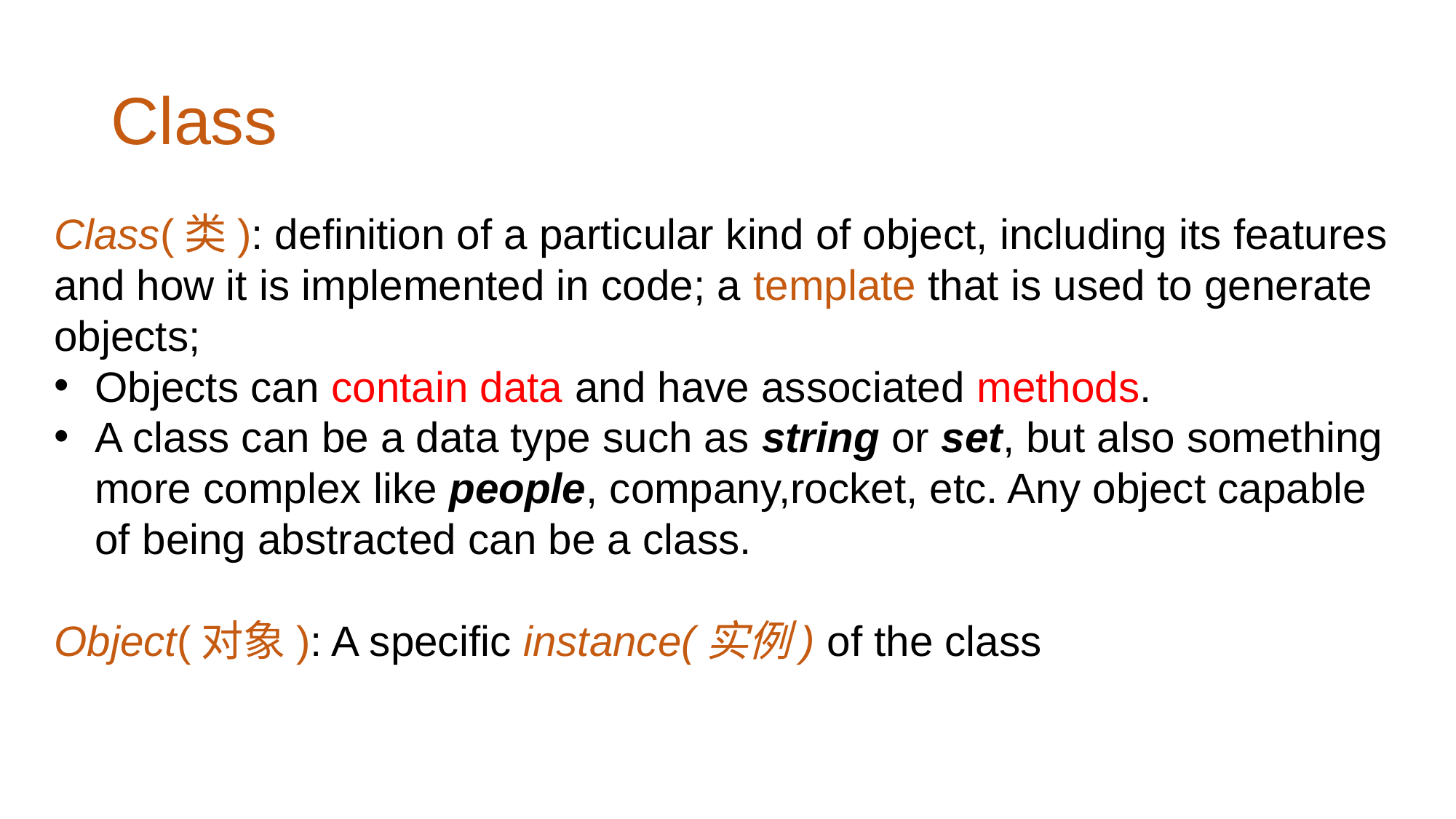

# Class
Class(类): definition of a particular kind of object, including its features and how it is implemented in code; a template that is used to generate objects;
Objects can contain data and have associated methods.
A class can be a data type such as string or set, but also something more complex like people, company,rocket, etc. Any object capable of being abstracted can be a class.

Object(对象): A specific instance(实例) of the class